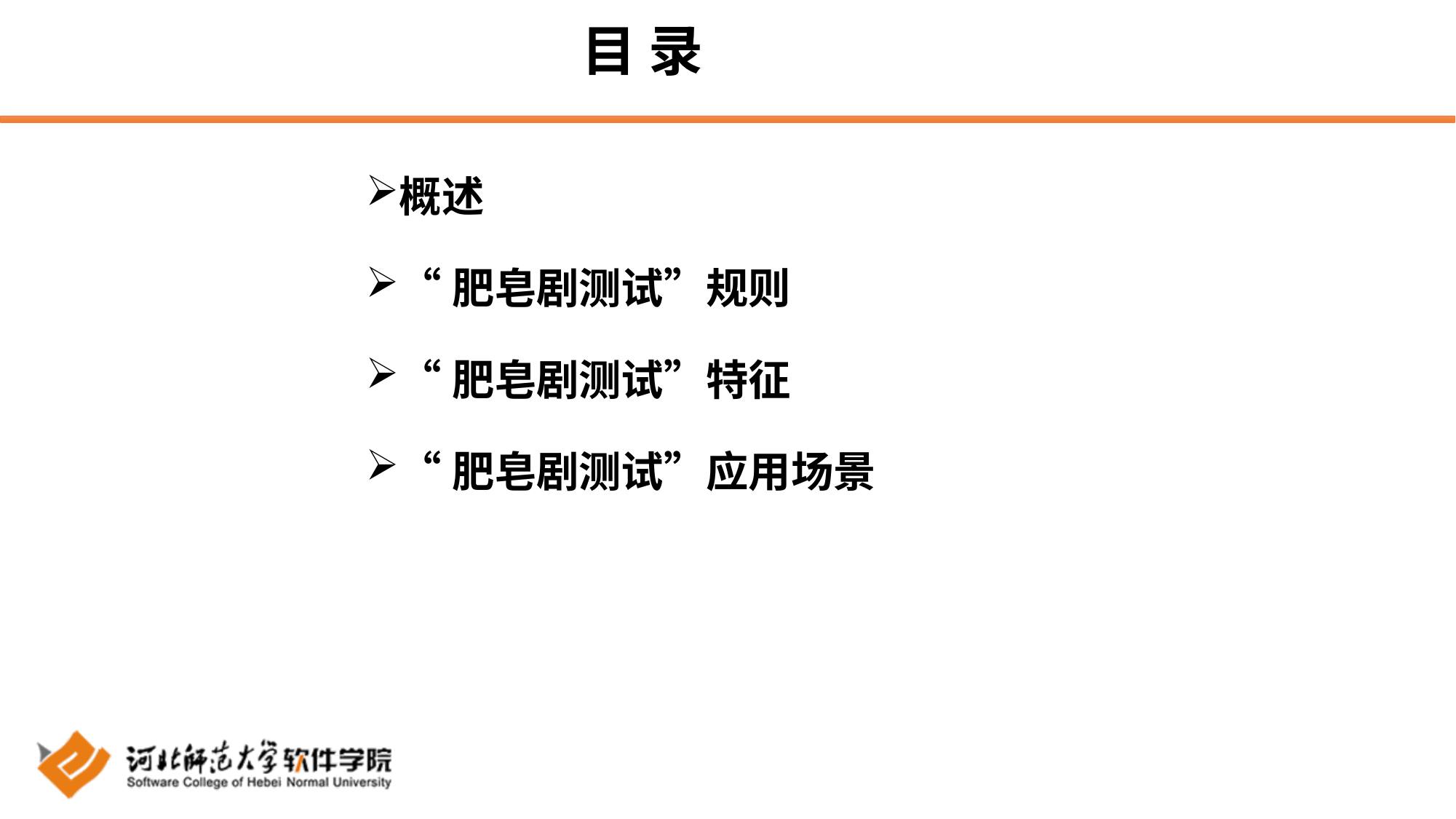

# 目 录
概述
“肥皂剧测试”规则
“肥皂剧测试”特征
“肥皂剧测试”应用场景